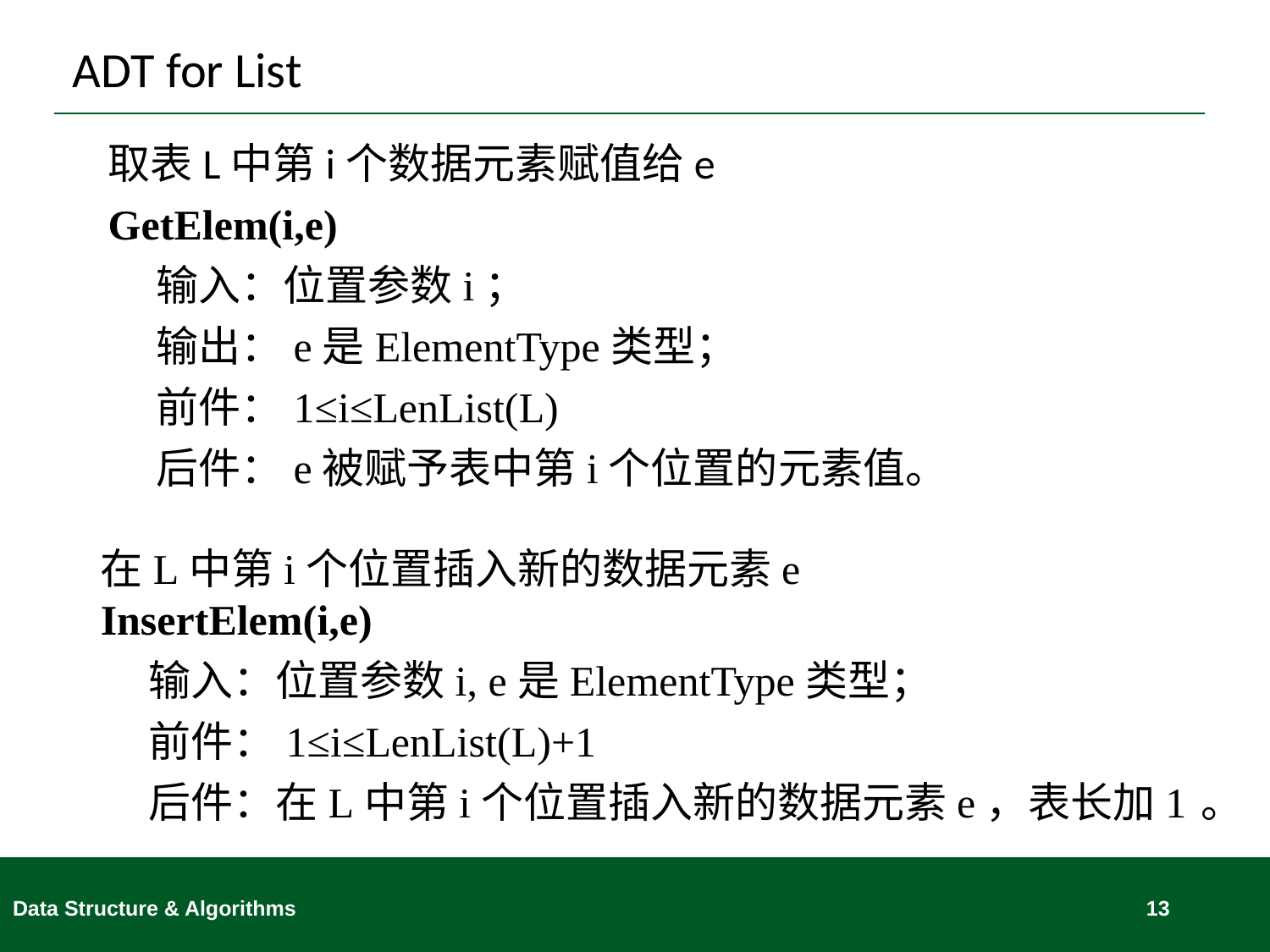

# ADT for List
取表L中第i个数据元素赋值给e
GetElem(i,e)
    输入：位置参数i；
    输出：e是ElementType类型；
    前件：1≤i≤LenList(L)
    后件：e被赋予表中第i个位置的元素值。
在L中第i个位置插入新的数据元素e
InsertElem(i,e)
    输入：位置参数i, e是ElementType类型；
    前件：1≤i≤LenList(L)+1
    后件：在L中第i个位置插入新的数据元素e，表长加1 。
Data Structure & Algorithms
13